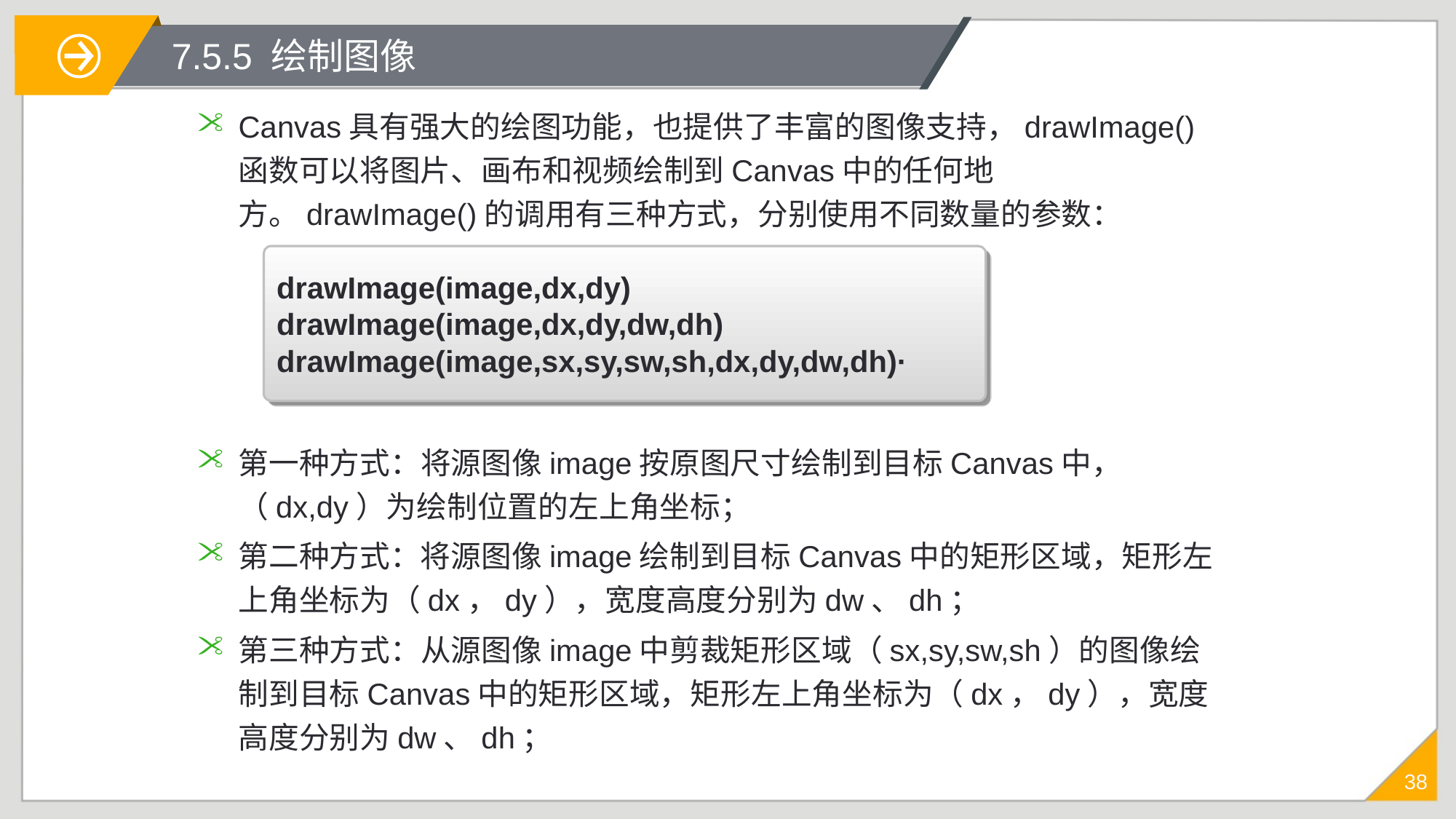

# 7.5.5 绘制图像
Canvas具有强大的绘图功能，也提供了丰富的图像支持，drawImage() 函数可以将图片、画布和视频绘制到Canvas中的任何地方。drawImage()的调用有三种方式，分别使用不同数量的参数：

第一种方式：将源图像image按原图尺寸绘制到目标Canvas中，（dx,dy）为绘制位置的左上角坐标；
第二种方式：将源图像image绘制到目标Canvas中的矩形区域，矩形左上角坐标为（dx，dy），宽度高度分别为dw、dh；
第三种方式：从源图像image中剪裁矩形区域（sx,sy,sw,sh）的图像绘制到目标Canvas中的矩形区域，矩形左上角坐标为（dx，dy），宽度高度分别为dw、dh；
drawImage(image,dx,dy)
drawImage(image,dx,dy,dw,dh)
drawImage(image,sx,sy,sw,sh,dx,dy,dw,dh)·